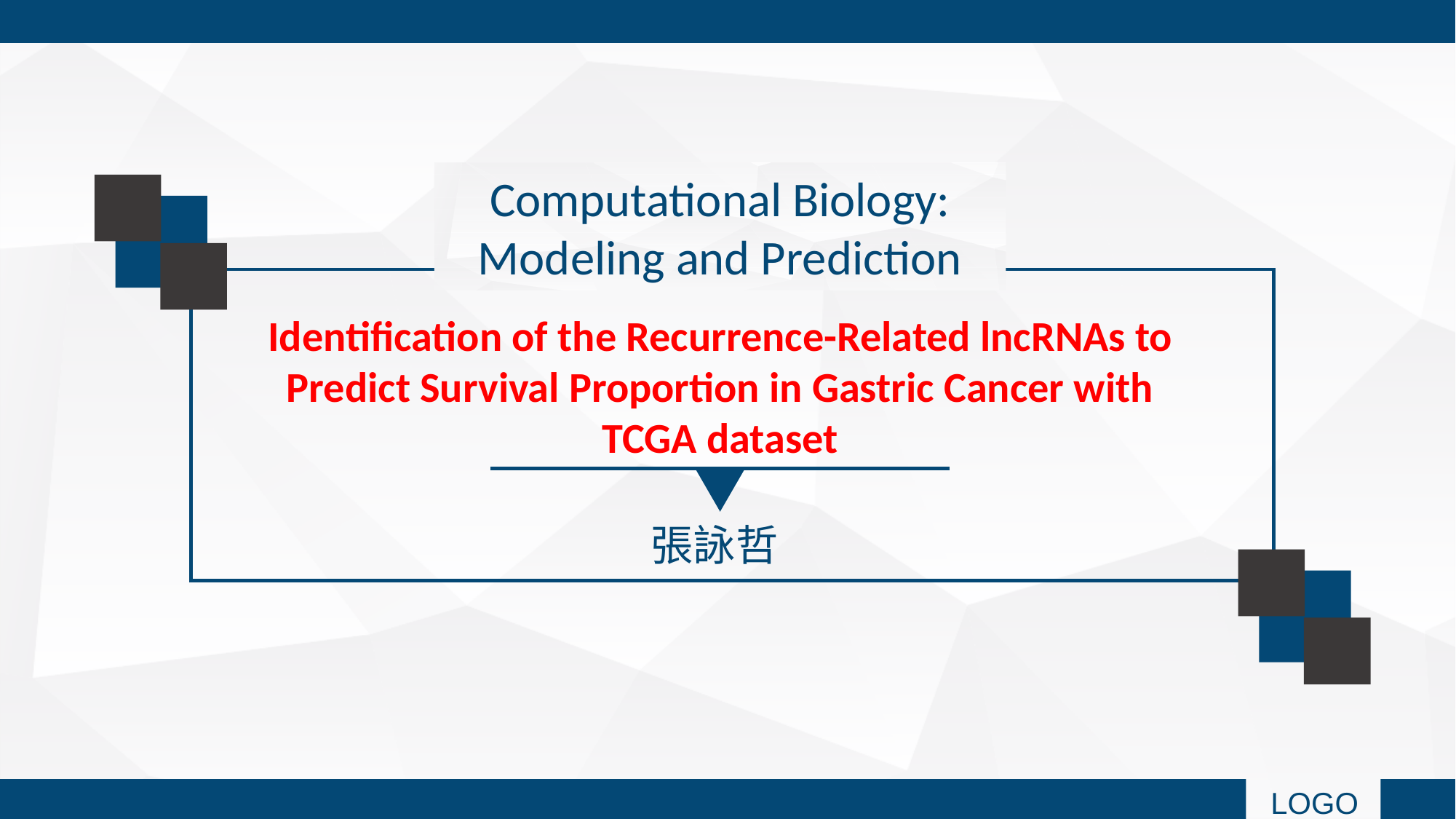

Computational Biology: Modeling and Prediction

Identification of the Recurrence-Related lncRNAs to Predict Survival Proportion in Gastric Cancer with TCGA dataset

張詠哲

LOGO